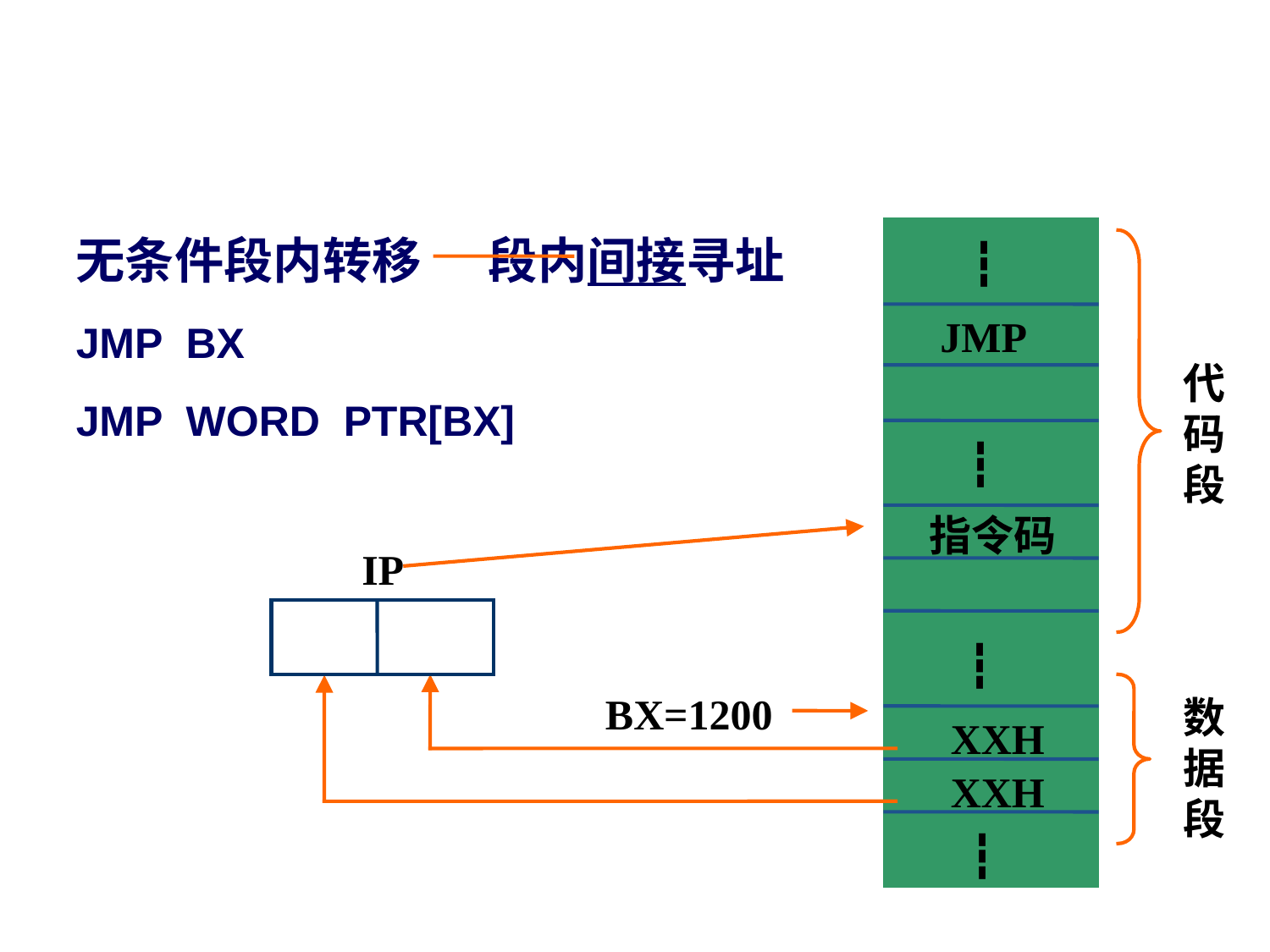

#
无条件段内转移      段内间接寻址
JMP  BX
JMP  WORD  PTR[BX]

┇

JMP
代码段

┇
指令码

IP

┇

BX=1200
数据段

XXH

XXH

┇